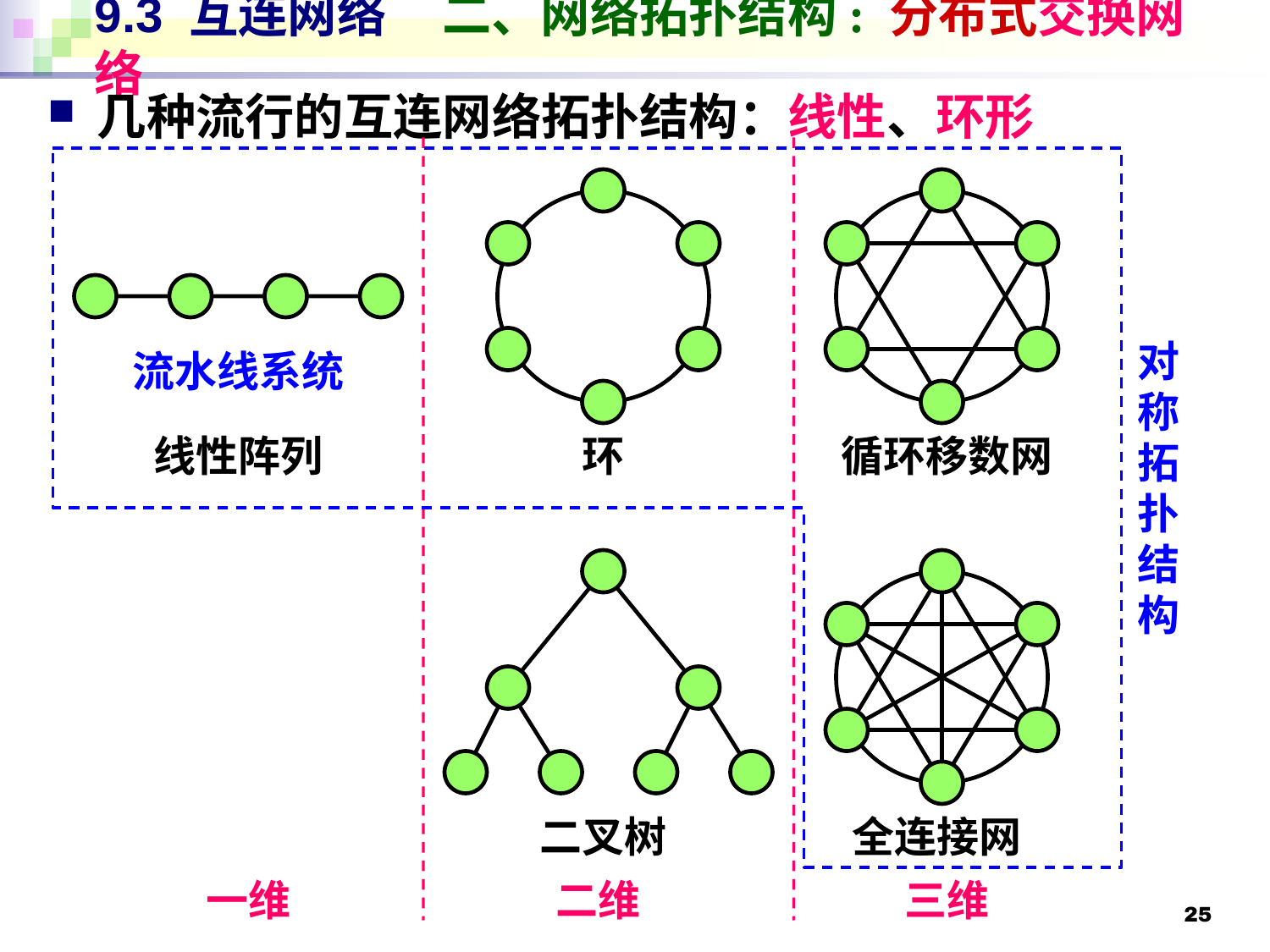

# 9.3 互连网络     二、网络拓扑结构: 分布式交换网络
几种流行的互连网络拓扑结构：线性、环形

对称拓扑结构
流水线系统

线性阵列
环
循环移数网

二叉树
全连接网
25
一维
二维
三维